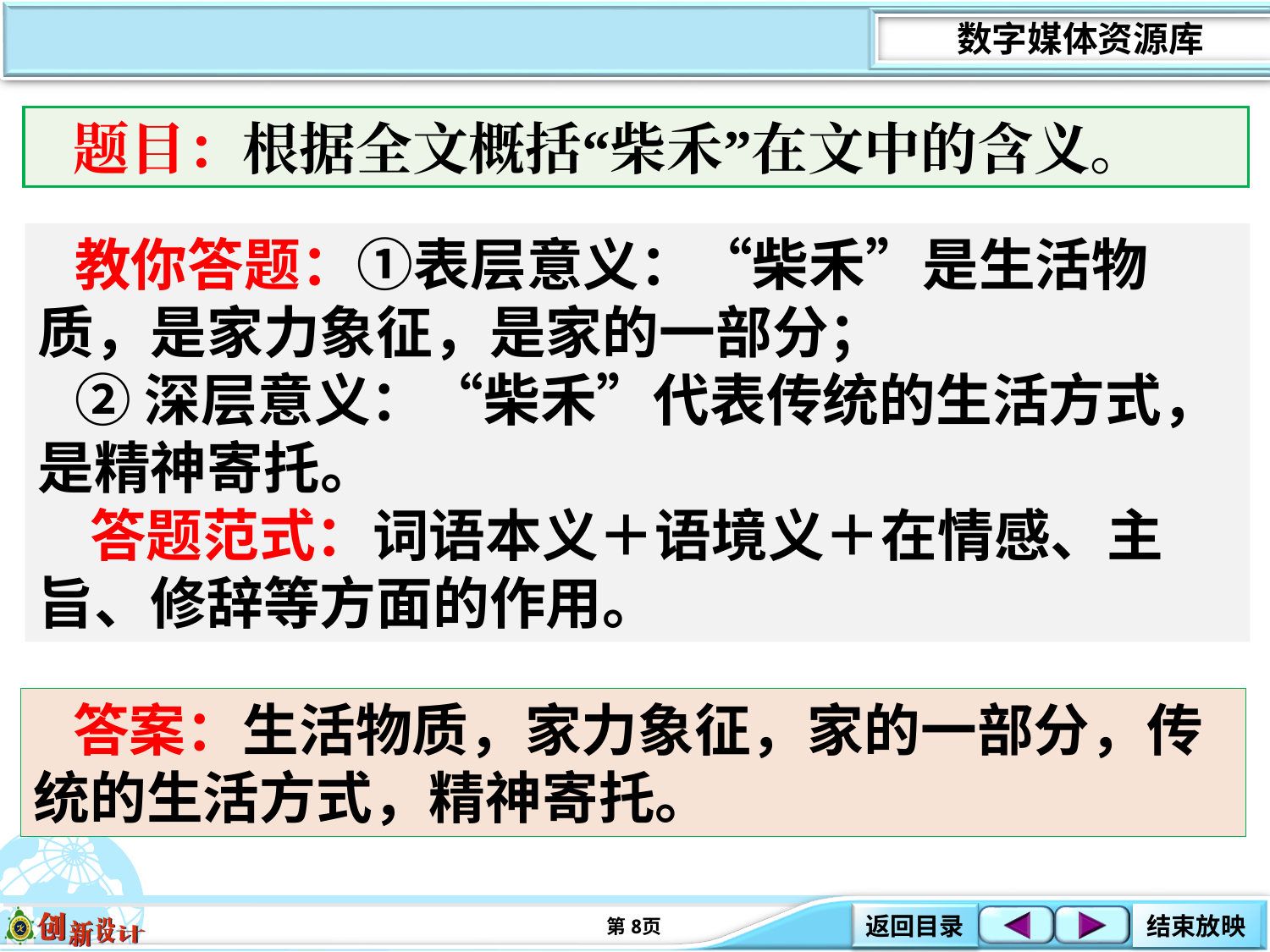

题目：根据全文概括“柴禾”在文中的含义。
教你答题：①表层意义：“柴禾”是生活物质，是家力象征，是家的一部分；
②深层意义：“柴禾”代表传统的生活方式，是精神寄托。
   答题范式：词语本义＋语境义＋在情感、主旨、修辞等方面的作用。
  答案：生活物质，家力象征，家的一部分，传统的生活方式，精神寄托。